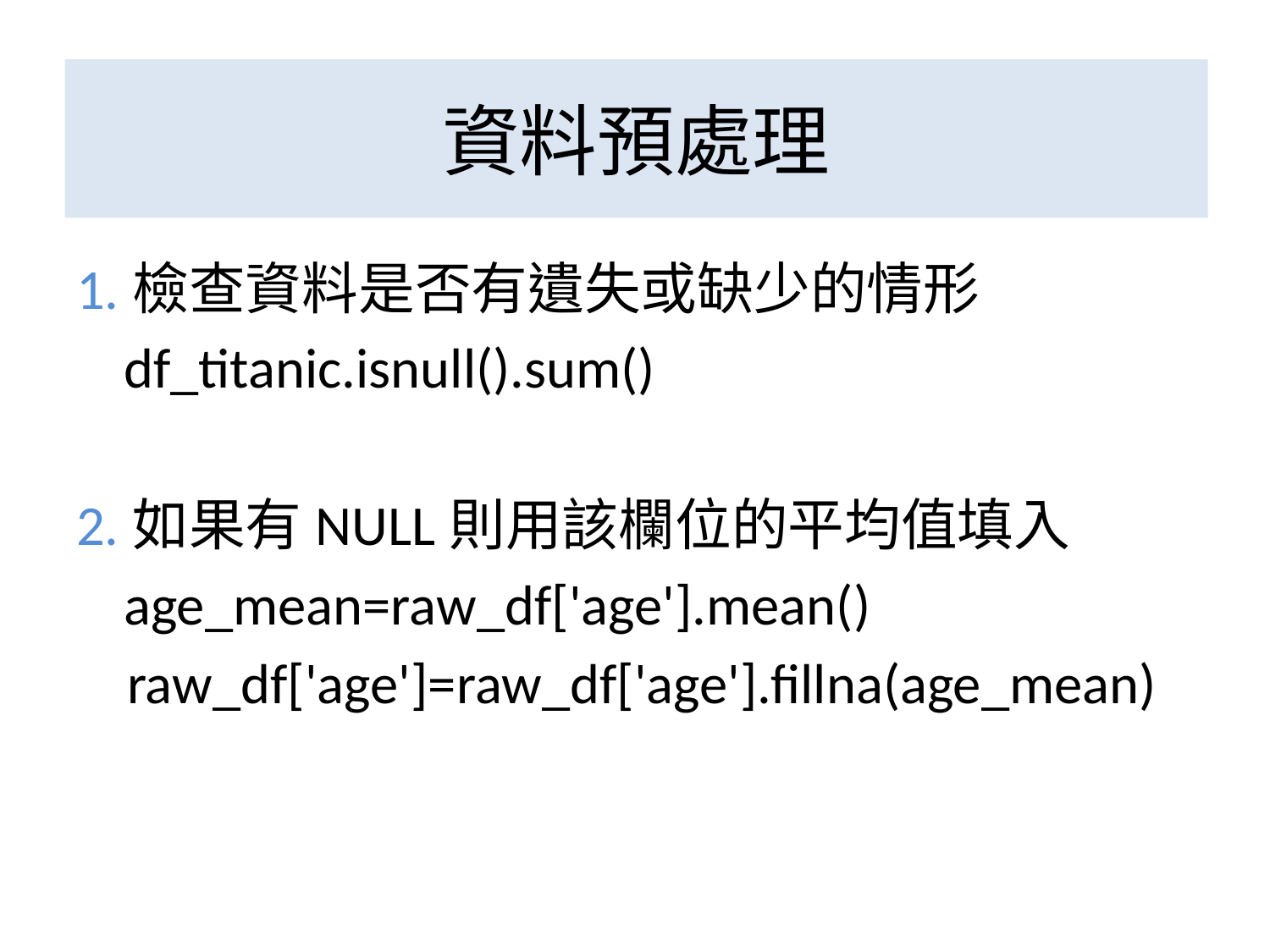

# 資料愈
資料預處理
1.檢查資料是否有遺失或缺少的情形
 	df_titanic.isnull().sum()

2.如果有NULL則用該欄位的平均值填入
	age_mean=raw_df['age'].mean()
    raw_df['age']=raw_df['age'].fillna(age_mean)